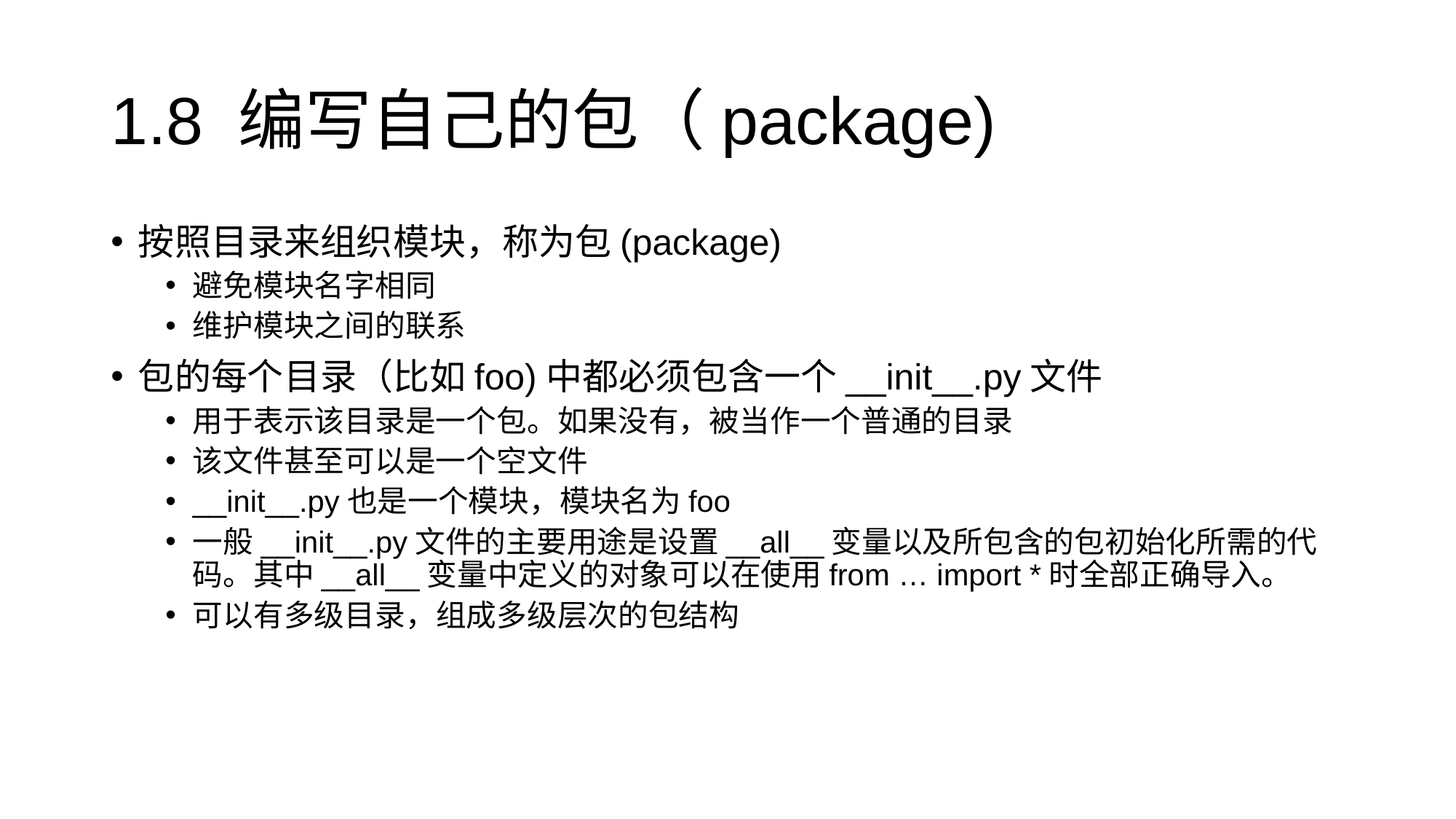

# 1.8 编写自己的包（package)
按照目录来组织模块，称为包(package)
避免模块名字相同
维护模块之间的联系
包的每个目录（比如foo)中都必须包含一个__init__.py文件
用于表示该目录是一个包。如果没有，被当作一个普通的目录
该文件甚至可以是一个空文件
__init__.py也是一个模块，模块名为foo
一般__init__.py文件的主要用途是设置__all__变量以及所包含的包初始化所需的代码。其中__all__变量中定义的对象可以在使用from … import *时全部正确导入。
可以有多级目录，组成多级层次的包结构